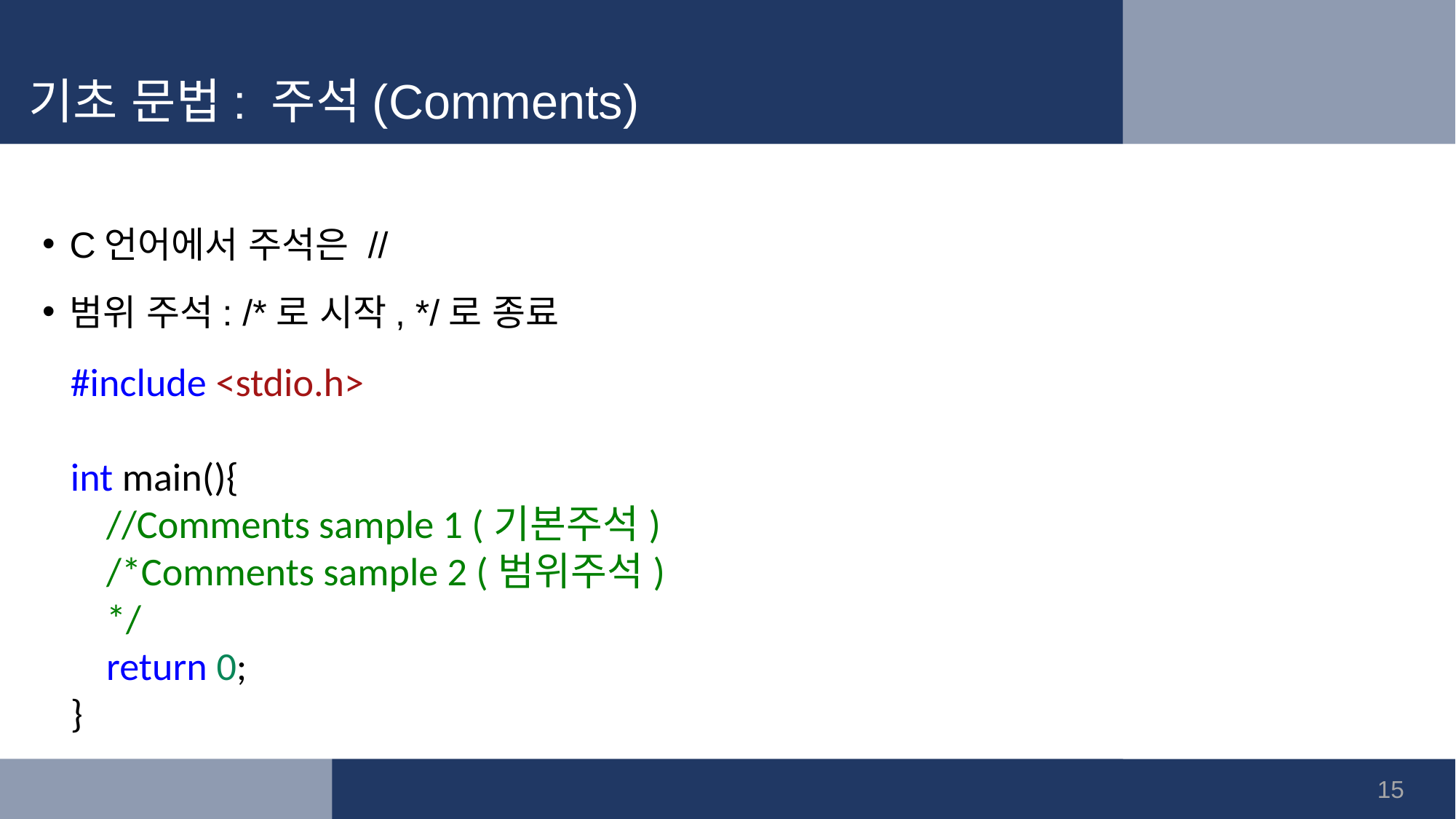

# 기초 문법: 주석(Comments)
C언어에서 주석은 //
범위 주석: /*로 시작, */로 종료
#include <stdio.h>

int main(){
    //Comments sample 1 (기본주석)
    /*Comments sample 2 (범위주석)
    */
    return 0;
}
15